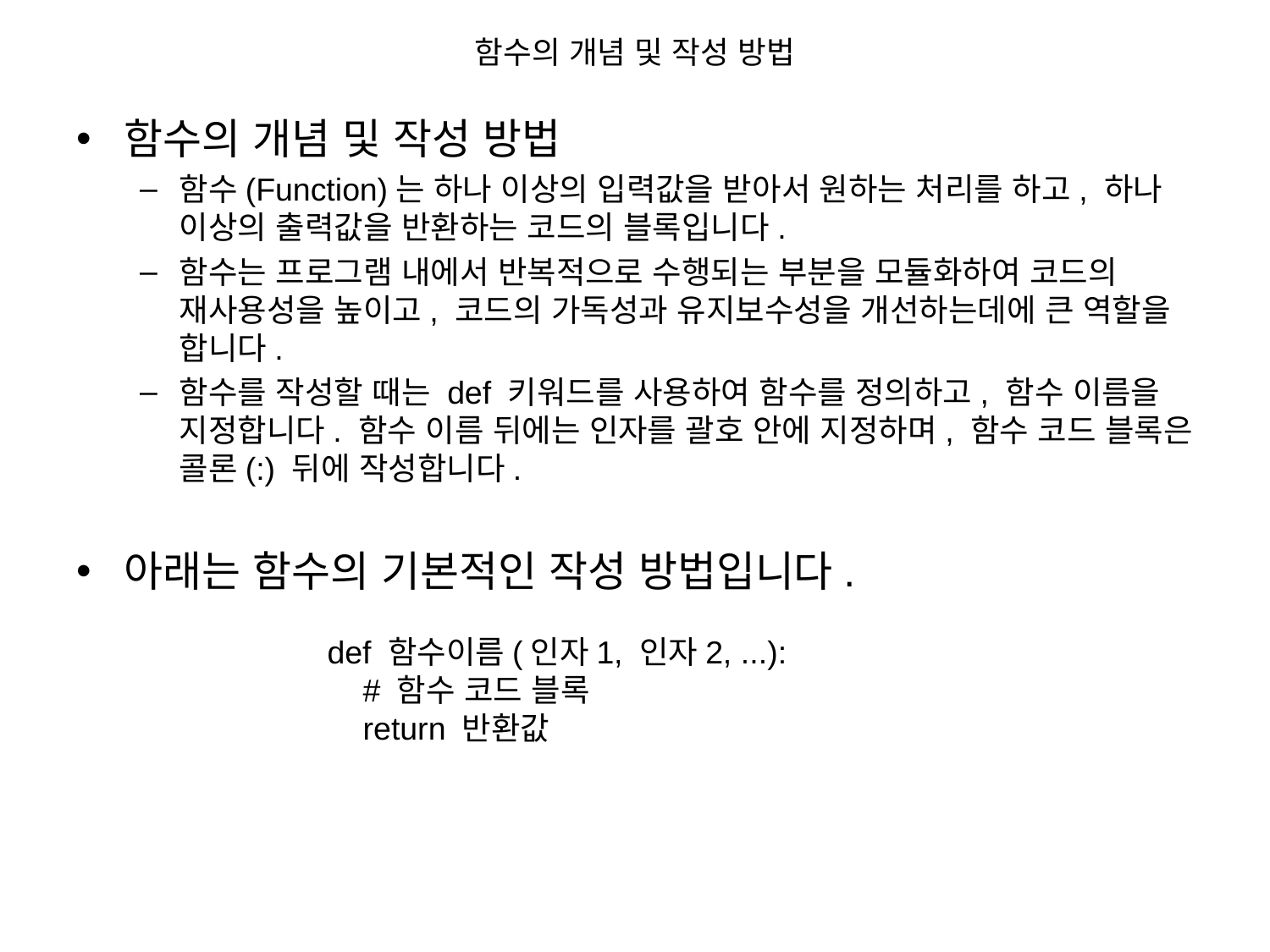

# 함수의 개념 및 작성 방법
함수의 개념 및 작성 방법
함수(Function)는 하나 이상의 입력값을 받아서 원하는 처리를 하고, 하나 이상의 출력값을 반환하는 코드의 블록입니다.
함수는 프로그램 내에서 반복적으로 수행되는 부분을 모듈화하여 코드의 재사용성을 높이고, 코드의 가독성과 유지보수성을 개선하는데에 큰 역할을 합니다.
함수를 작성할 때는 def 키워드를 사용하여 함수를 정의하고, 함수 이름을 지정합니다. 함수 이름 뒤에는 인자를 괄호 안에 지정하며, 함수 코드 블록은 콜론(:) 뒤에 작성합니다.

아래는 함수의 기본적인 작성 방법입니다.

def 함수이름(인자1, 인자2, ...):
    # 함수 코드 블록
    return 반환값